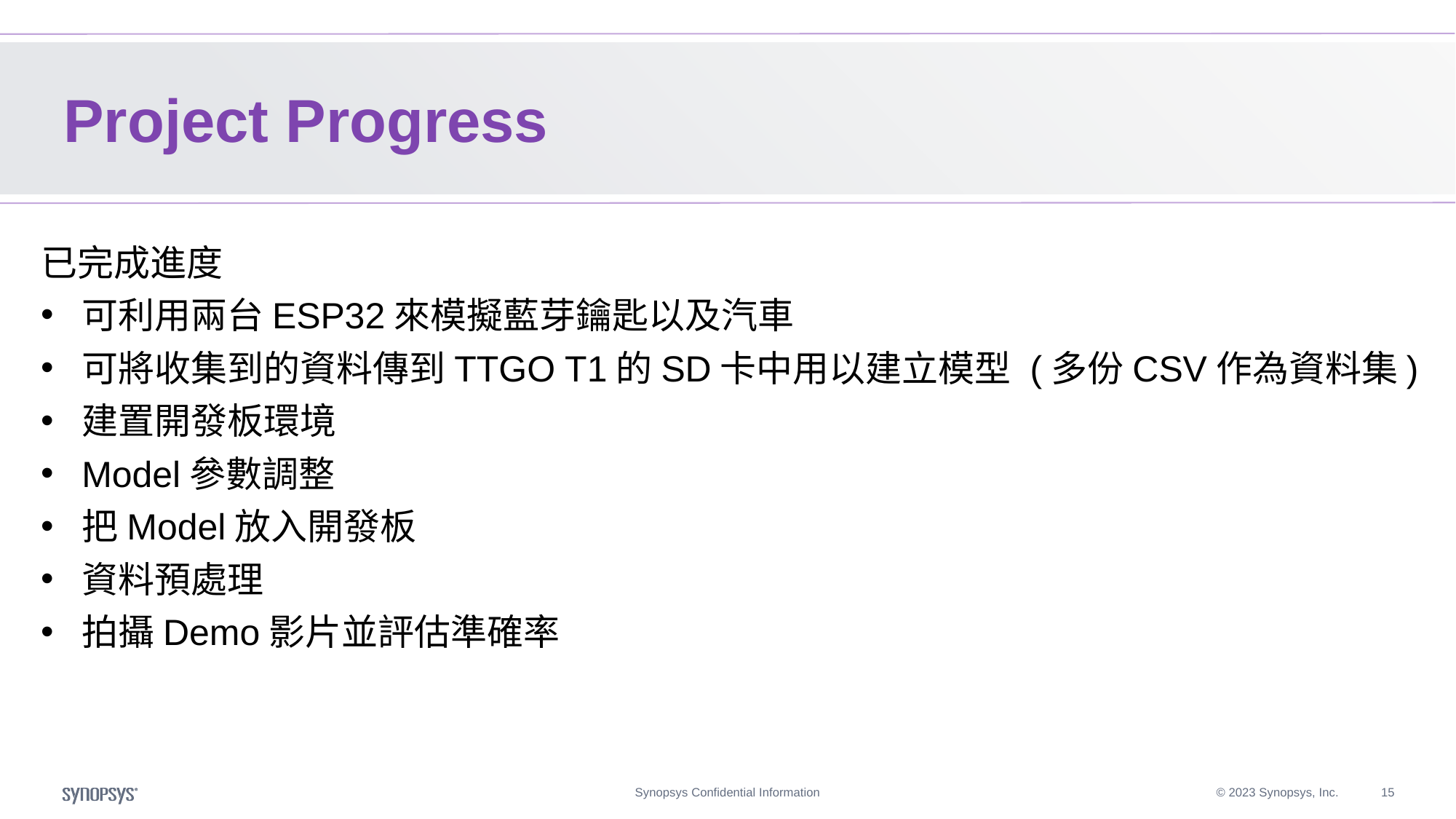

# Project Progress
已完成進度
可利用兩台ESP32來模擬藍芽鑰匙以及汽車
可將收集到的資料傳到TTGO T1的SD卡中用以建立模型 (多份CSV作為資料集)
建置開發板環境
Model參數調整
把Model放入開發板
資料預處理
拍攝Demo影片並評估準確率